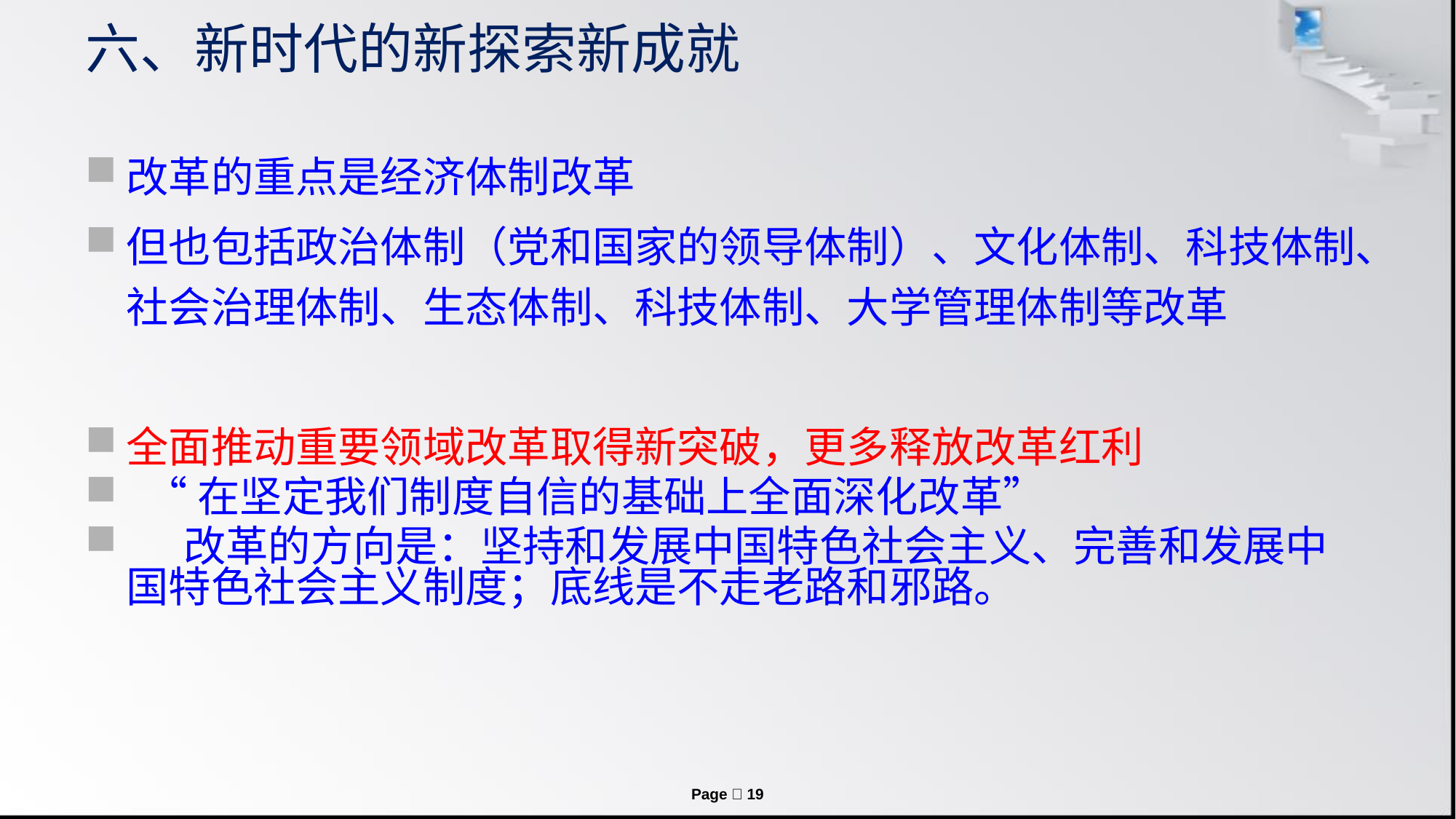

# 六、新时代的新探索新成就
改革的重点是经济体制改革
但也包括政治体制（党和国家的领导体制）、文化体制、科技体制、社会治理体制、生态体制、科技体制、大学管理体制等改革

全面推动重要领域改革取得新突破，更多释放改革红利
  “在坚定我们制度自信的基础上全面深化改革”
     改革的方向是：坚持和发展中国特色社会主义、完善和发展中国特色社会主义制度；底线是不走老路和邪路。